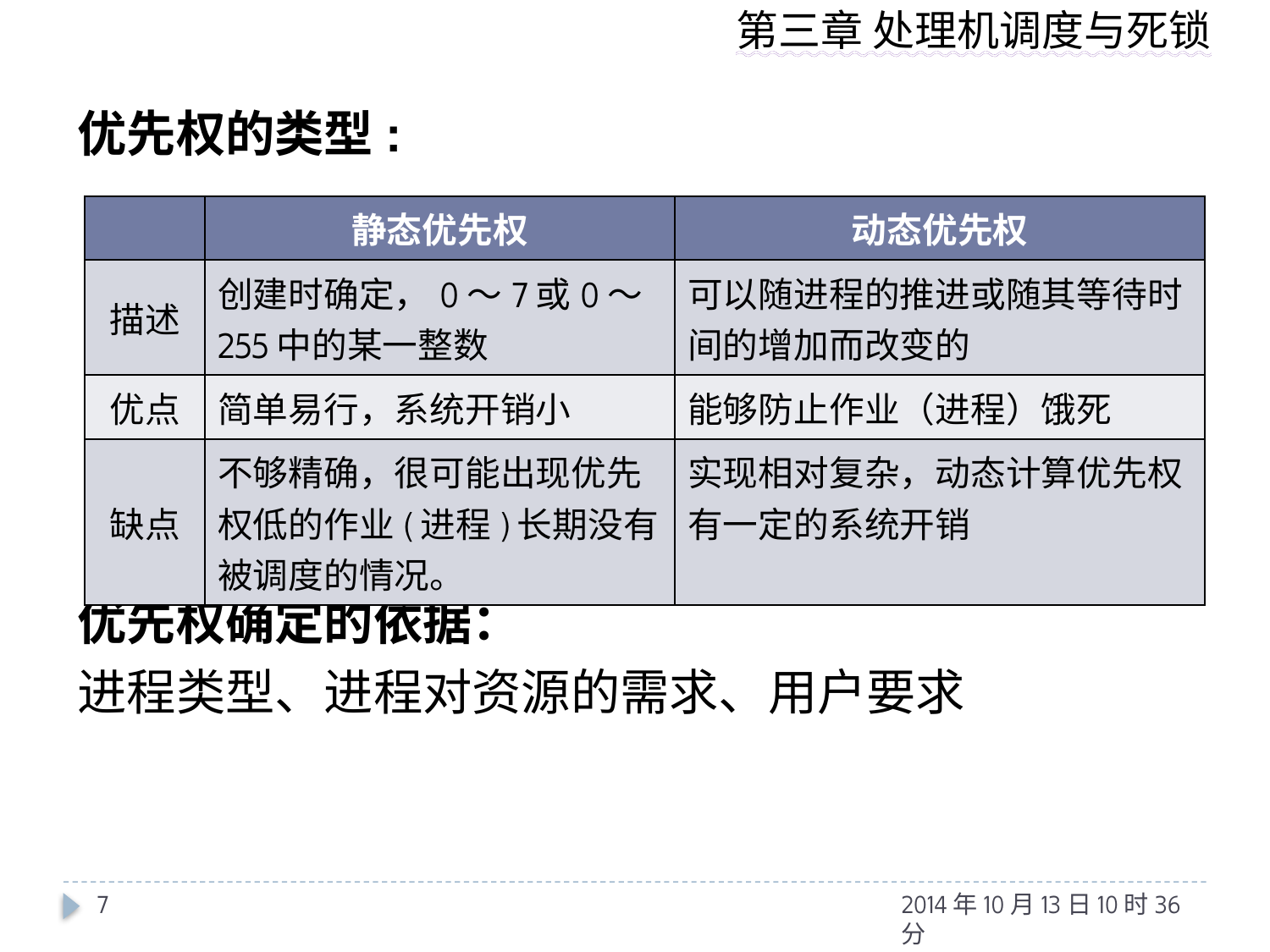

优先权的类型:

优先权确定的依据：
进程类型、进程对资源的需求、用户要求
|  | 静态优先权 | 动态优先权 |
| --- | --- | --- |
| 描述 | 创建时确定，0～7或0～255中的某一整数 | 可以随进程的推进或随其等待时间的增加而改变的 |
| 优点 | 简单易行，系统开销小 | 能够防止作业（进程）饿死 |
| 缺点 | 不够精确，很可能出现优先权低的作业(进程)长期没有被调度的情况。 | 实现相对复杂，动态计算优先权有一定的系统开销 |
7
2014年10月13日10时36分